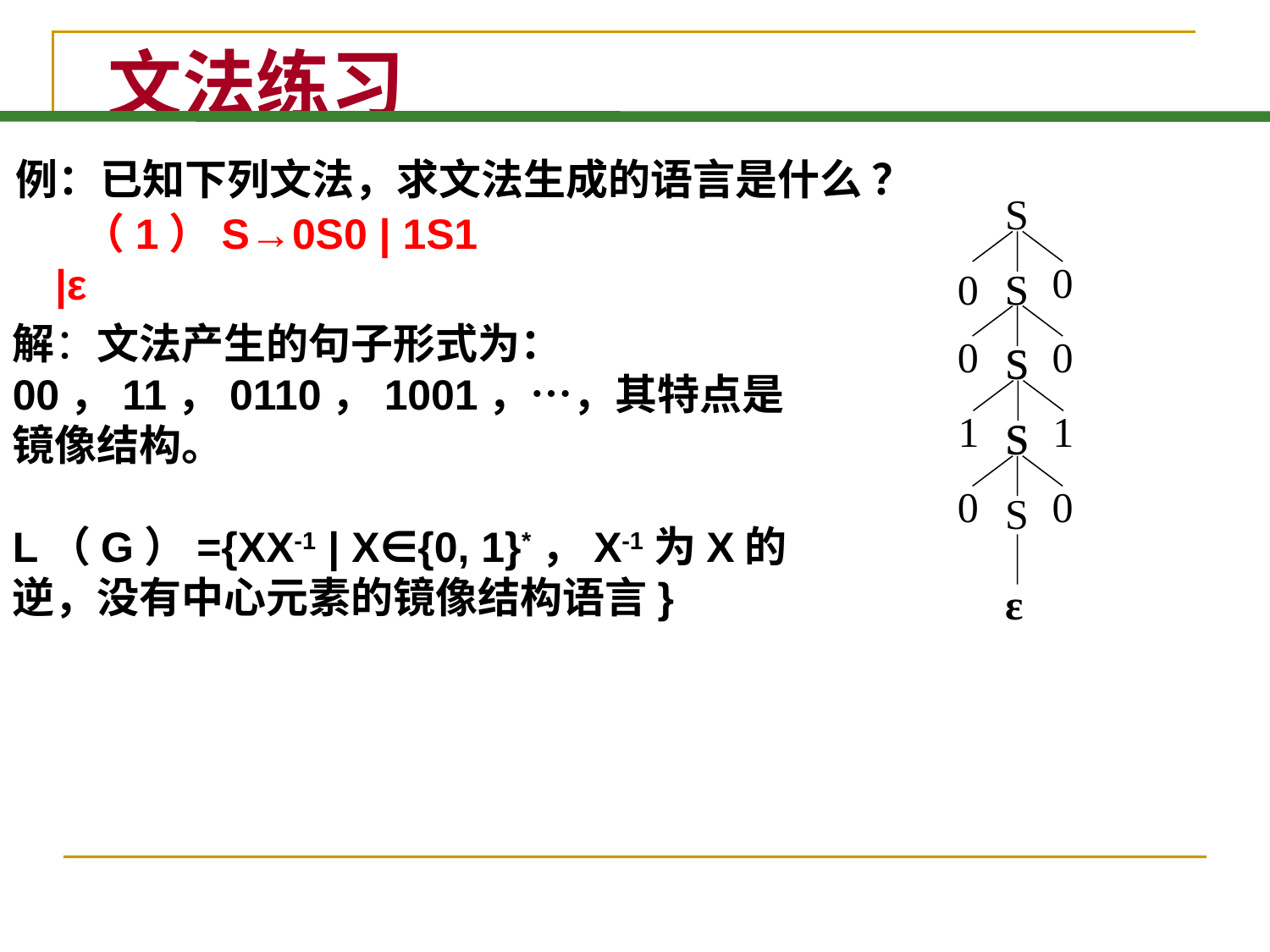

# 文法练习

例：已知下列文法，求文法生成的语言是什么 ？
S

0
0
S
（1）S→0S0 | 1S1 |ε
S

0
0
S
解：文法产生的句子形式为：
00，11，0110，1001，…，其特点是镜像结构。

L（G）={XX-1 | X∈{0, 1}*，X-1为X的逆，没有中心元素的镜像结构语言}
S

1
1
S
S

0
0
S

ε
49